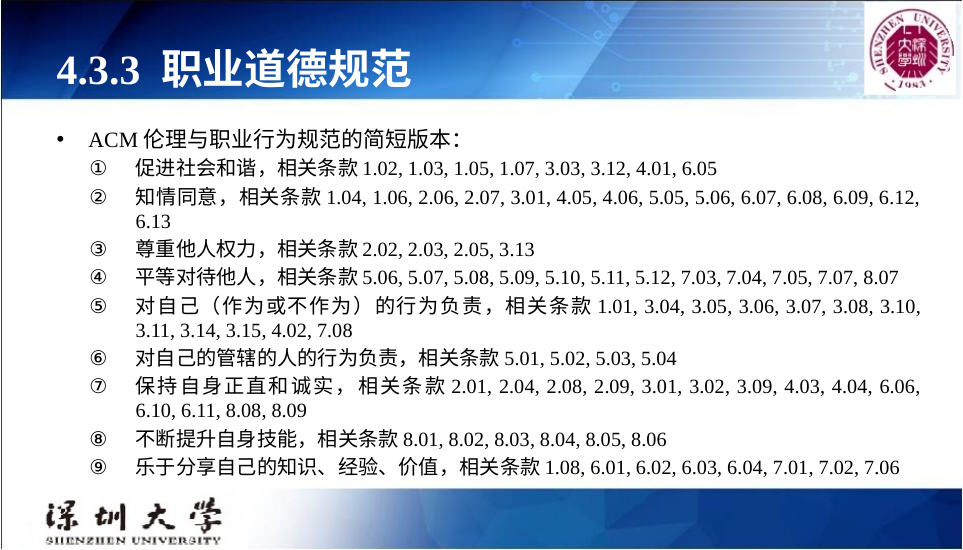

# 4.3.3 职业道德规范
ACM伦理与职业行为规范的简短版本：
促进社会和谐，相关条款1.02, 1.03, 1.05, 1.07, 3.03, 3.12, 4.01, 6.05
知情同意，相关条款1.04, 1.06, 2.06, 2.07, 3.01, 4.05, 4.06, 5.05, 5.06, 6.07, 6.08, 6.09, 6.12, 6.13
尊重他人权力，相关条款2.02, 2.03, 2.05, 3.13
平等对待他人，相关条款5.06, 5.07, 5.08, 5.09, 5.10, 5.11, 5.12, 7.03, 7.04, 7.05, 7.07, 8.07
对自己（作为或不作为）的行为负责，相关条款1.01, 3.04, 3.05, 3.06, 3.07, 3.08, 3.10, 3.11, 3.14, 3.15, 4.02, 7.08
对自己的管辖的人的行为负责，相关条款5.01, 5.02, 5.03, 5.04
保持自身正直和诚实，相关条款2.01, 2.04, 2.08, 2.09, 3.01, 3.02, 3.09, 4.03, 4.04, 6.06, 6.10, 6.11, 8.08, 8.09
不断提升自身技能，相关条款8.01, 8.02, 8.03, 8.04, 8.05, 8.06
乐于分享自己的知识、经验、价值，相关条款1.08, 6.01, 6.02, 6.03, 6.04, 7.01, 7.02, 7.06
37